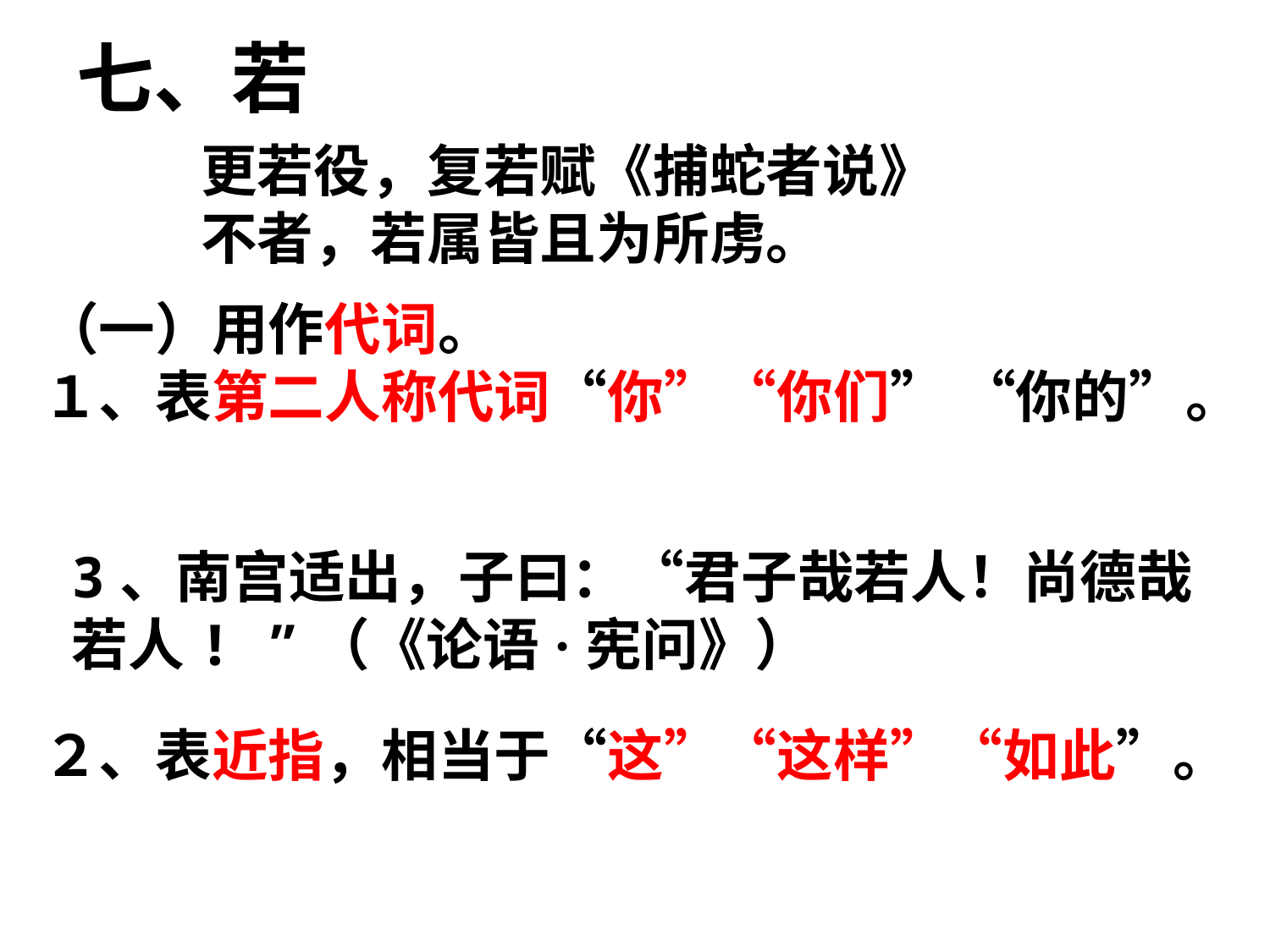

# 七、若
更若役，复若赋《捕蛇者说》
不者，若属皆且为所虏。
（一）用作代词。
１、表第二人称代词“你”“你们” “你的”。
3、南宫适出，子曰：“君子哉若人！尚德哉若人! ”（《论语·宪问》）
２、表近指，相当于“这”“这样”“如此”。